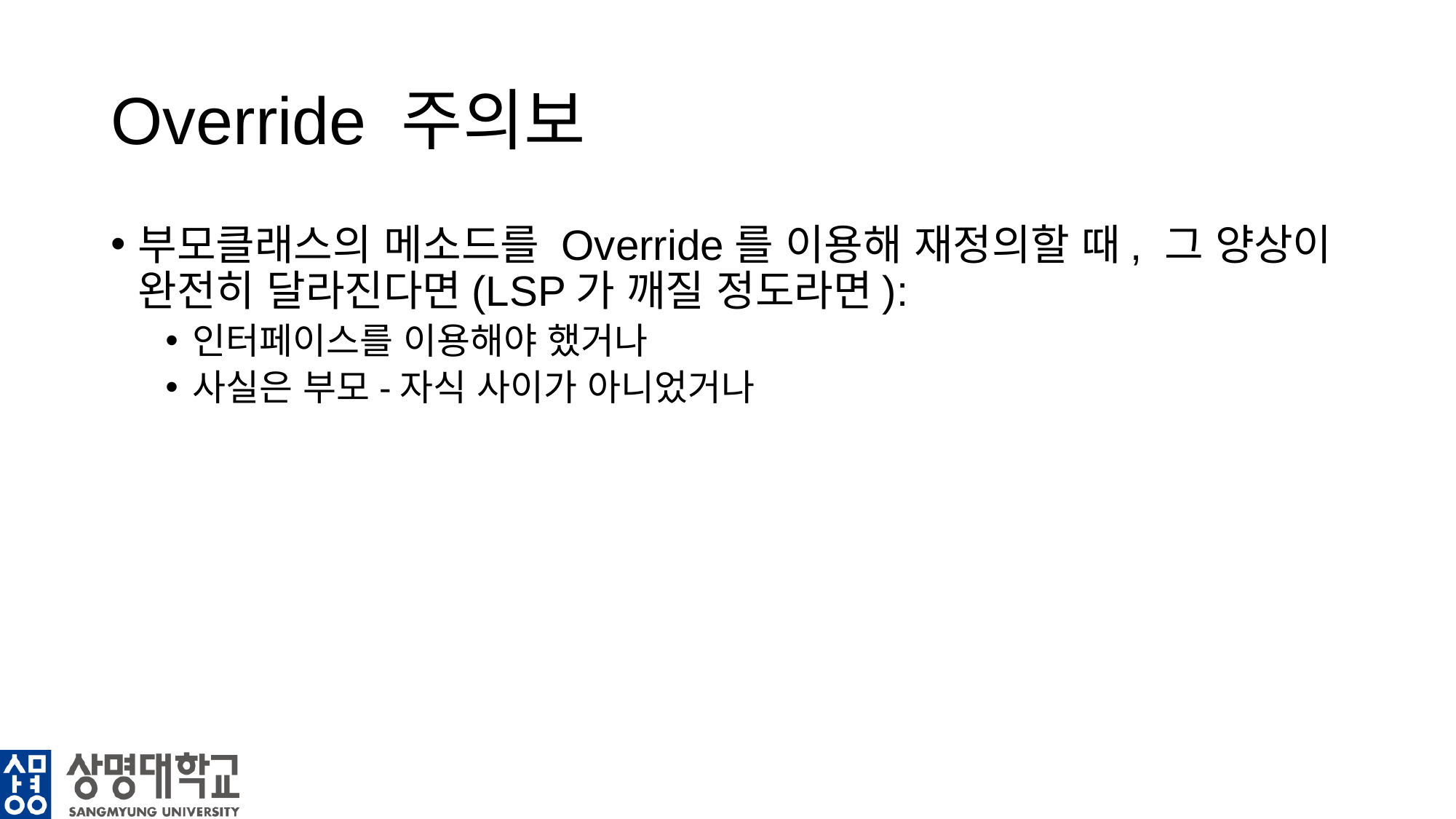

# Override 주의보
부모클래스의 메소드를 Override를 이용해 재정의할 때, 그 양상이 완전히 달라진다면(LSP가 깨질 정도라면):
인터페이스를 이용해야 했거나
사실은 부모-자식 사이가 아니었거나